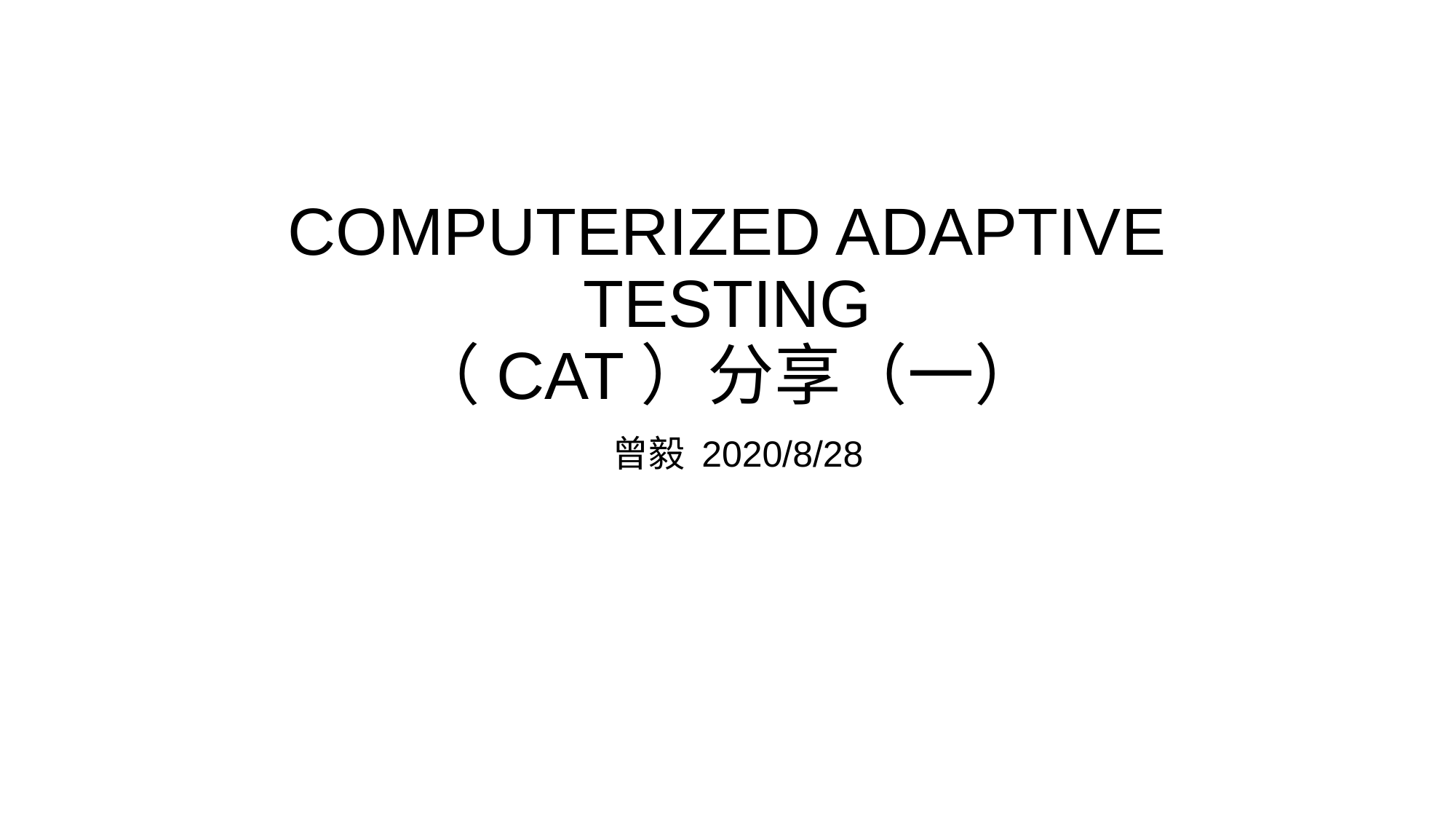

# COMPUTERIZED ADAPTIVE TESTING （CAT）分享（一）
曾毅 2020/8/28